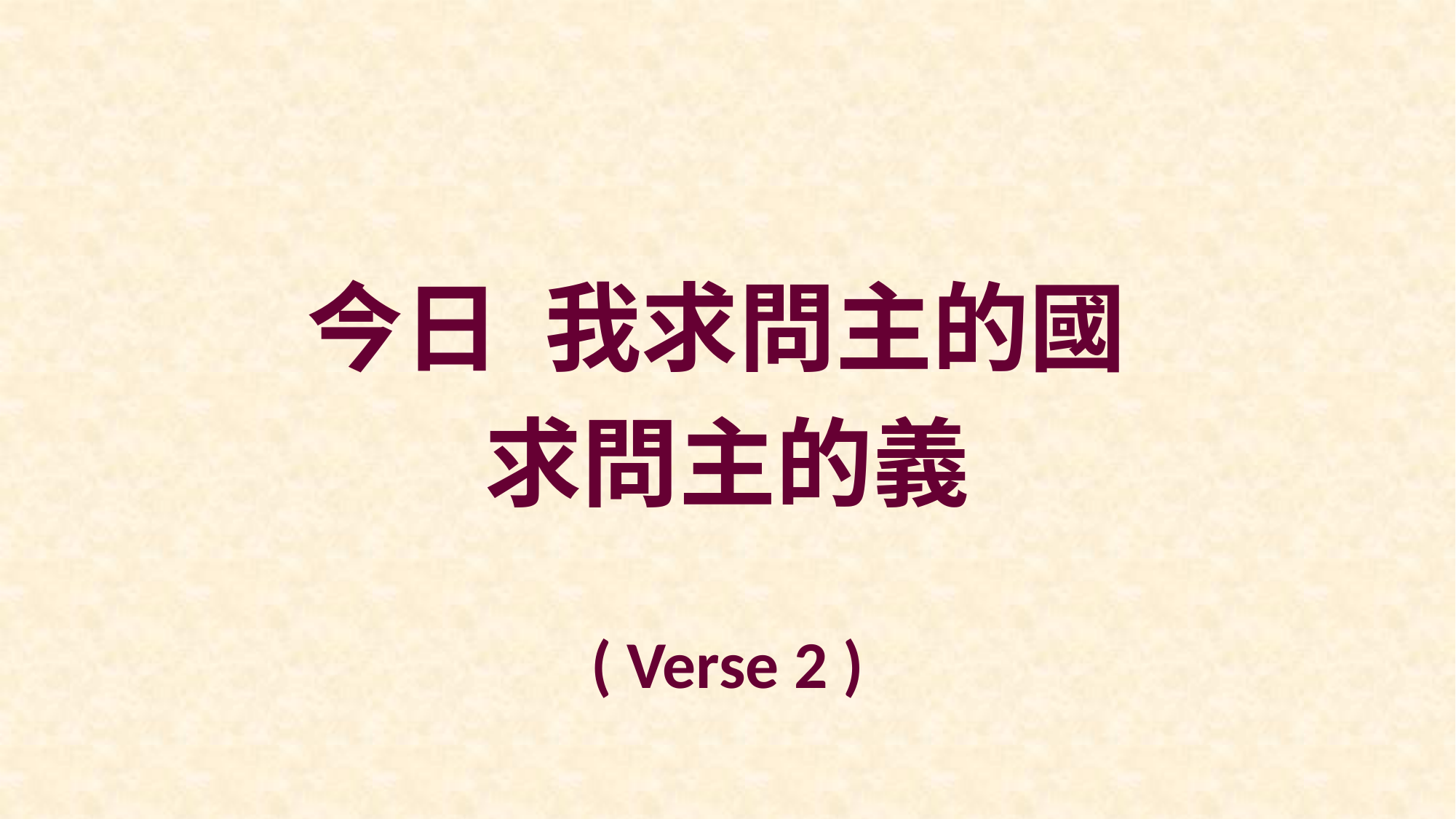

今日  我求問主的國
求問主的義
( Verse 2 )